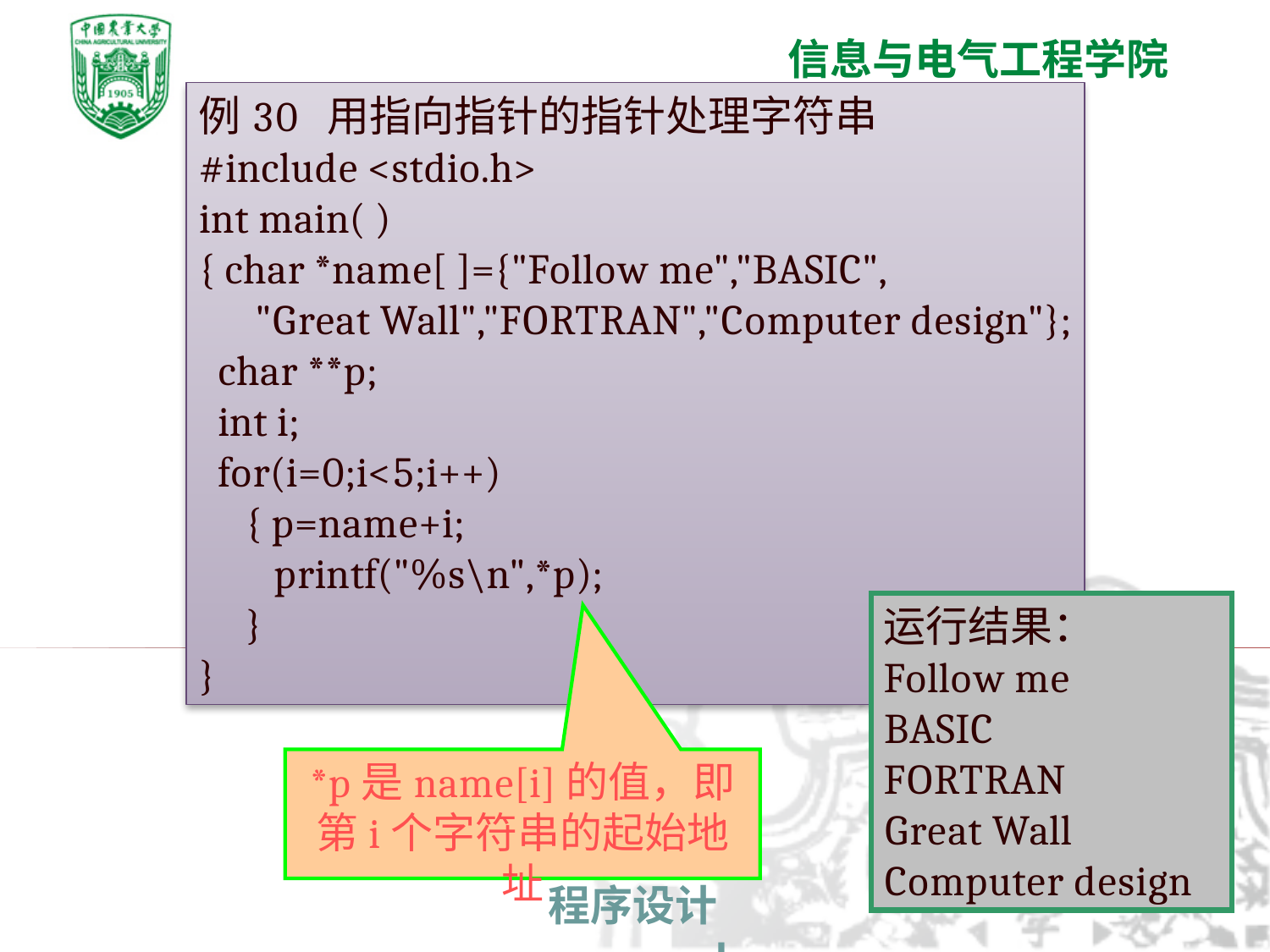

例30  用指向指针的指针处理字符串
#include <stdio.h>
int main( )
{ char *name[ ]={"Follow me","BASIC",
      "Great Wall","FORTRAN","Computer design"};
  char **p;
  int i;
  for(i=0;i<5;i++)
     { p=name+i;
        printf("%s\n",*p);
     }
}
运行结果：
Follow me
BASIC
FORTRAN
Great Wall
Computer design
*p是name[i]的值，即第i个字符串的起始地址